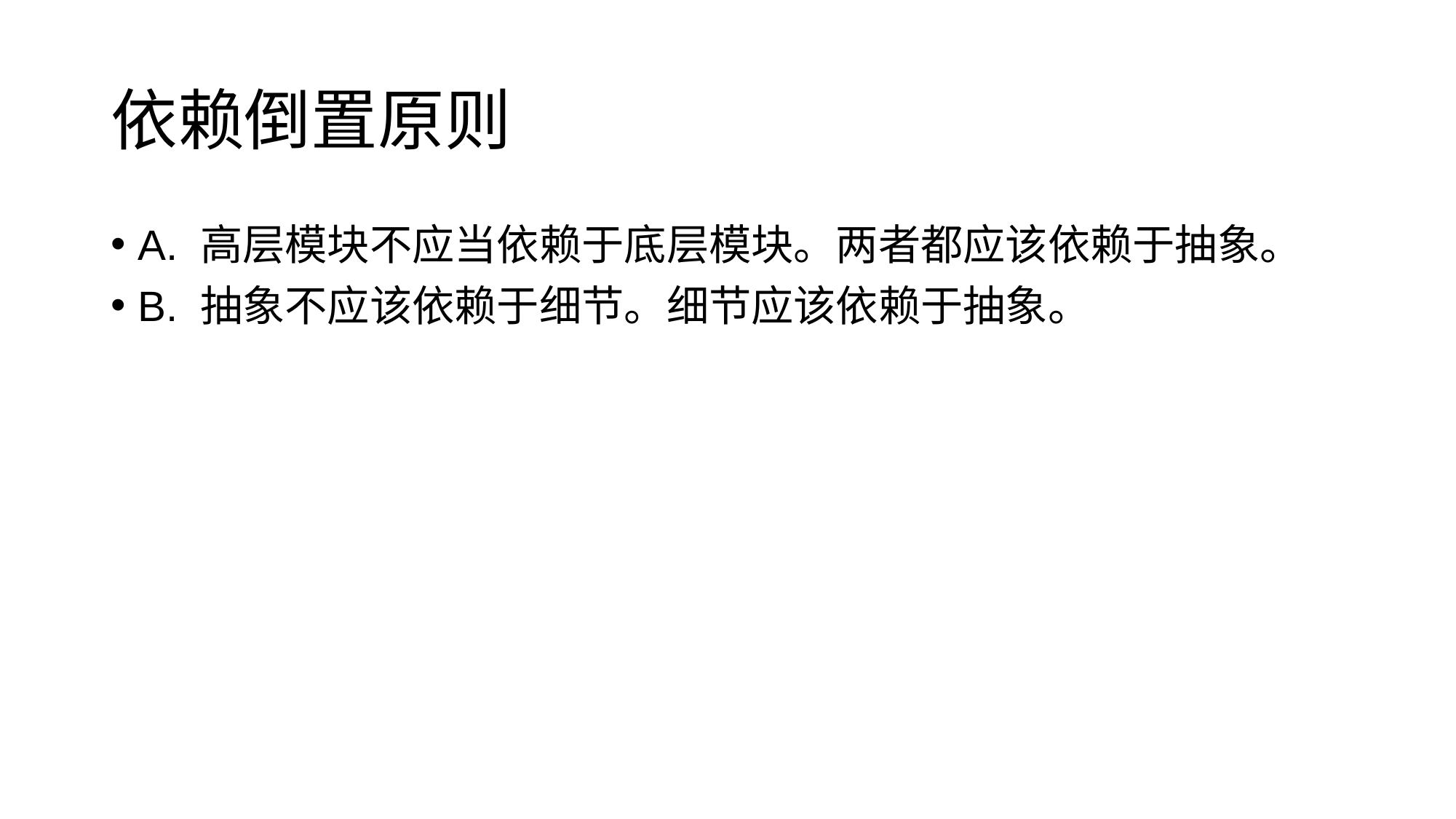

# 依赖倒置原则
A. 高层模块不应当依赖于底层模块。两者都应该依赖于抽象。
B. 抽象不应该依赖于细节。细节应该依赖于抽象。